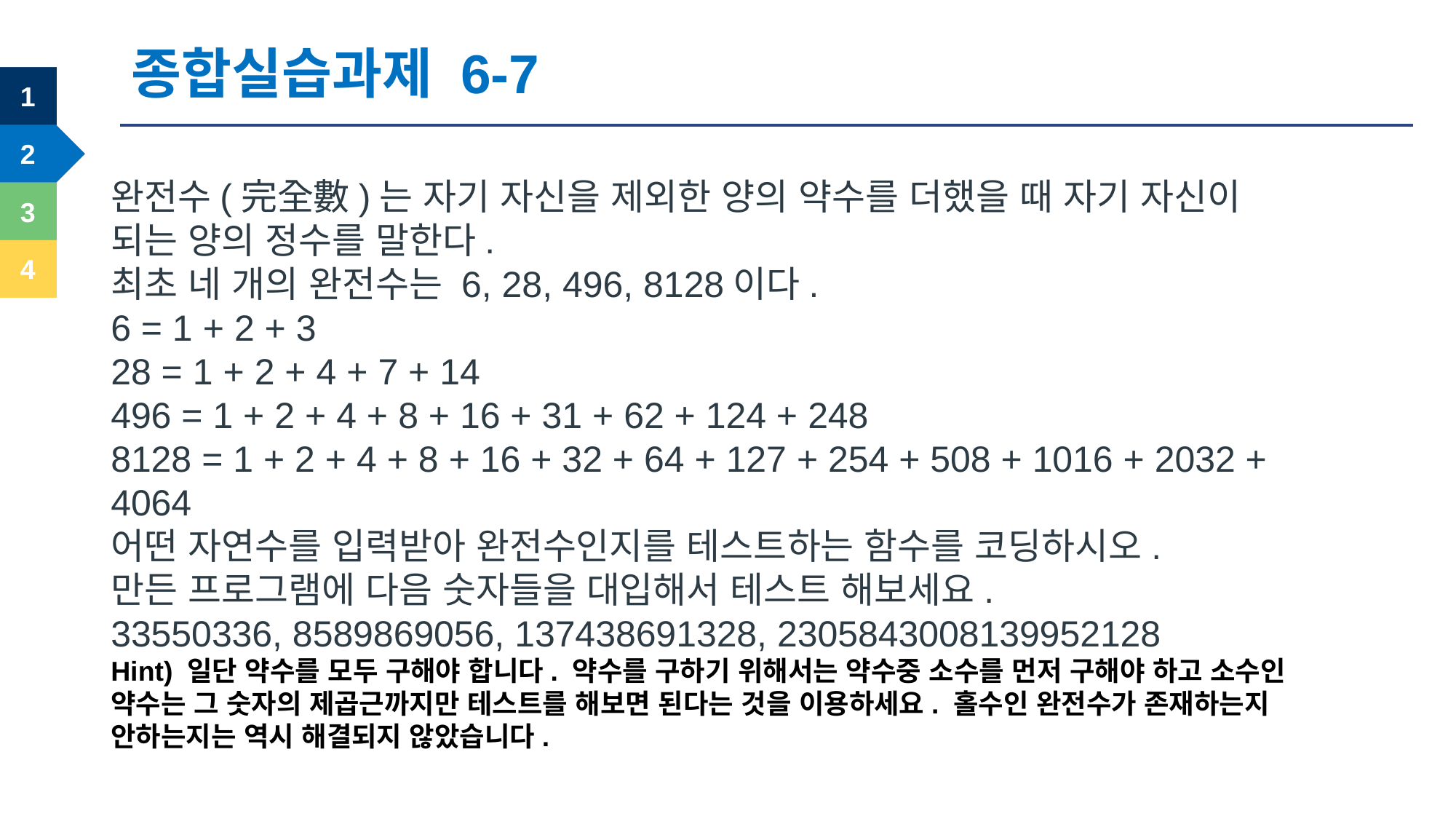

종합실습과제 6-7
완전수(完全數)는 자기 자신을 제외한 양의 약수를 더했을 때 자기 자신이 되는 양의 정수를 말한다.
최초 네 개의 완전수는 6, 28, 496, 8128이다.
6 = 1 + 2 + 3
28 = 1 + 2 + 4 + 7 + 14
496 = 1 + 2 + 4 + 8 + 16 + 31 + 62 + 124 + 248
8128 = 1 + 2 + 4 + 8 + 16 + 32 + 64 + 127 + 254 + 508 + 1016 + 2032 + 4064
어떤 자연수를 입력받아 완전수인지를 테스트하는 함수를 코딩하시오.
만든 프로그램에 다음 숫자들을 대입해서 테스트 해보세요.
33550336, 8589869056, 137438691328, 2305843008139952128
Hint) 일단 약수를 모두 구해야 합니다. 약수를 구하기 위해서는 약수중 소수를 먼저 구해야 하고 소수인 약수는 그 숫자의 제곱근까지만 테스트를 해보면 된다는 것을 이용하세요. 홀수인 완전수가 존재하는지 안하는지는 역시 해결되지 않았습니다.